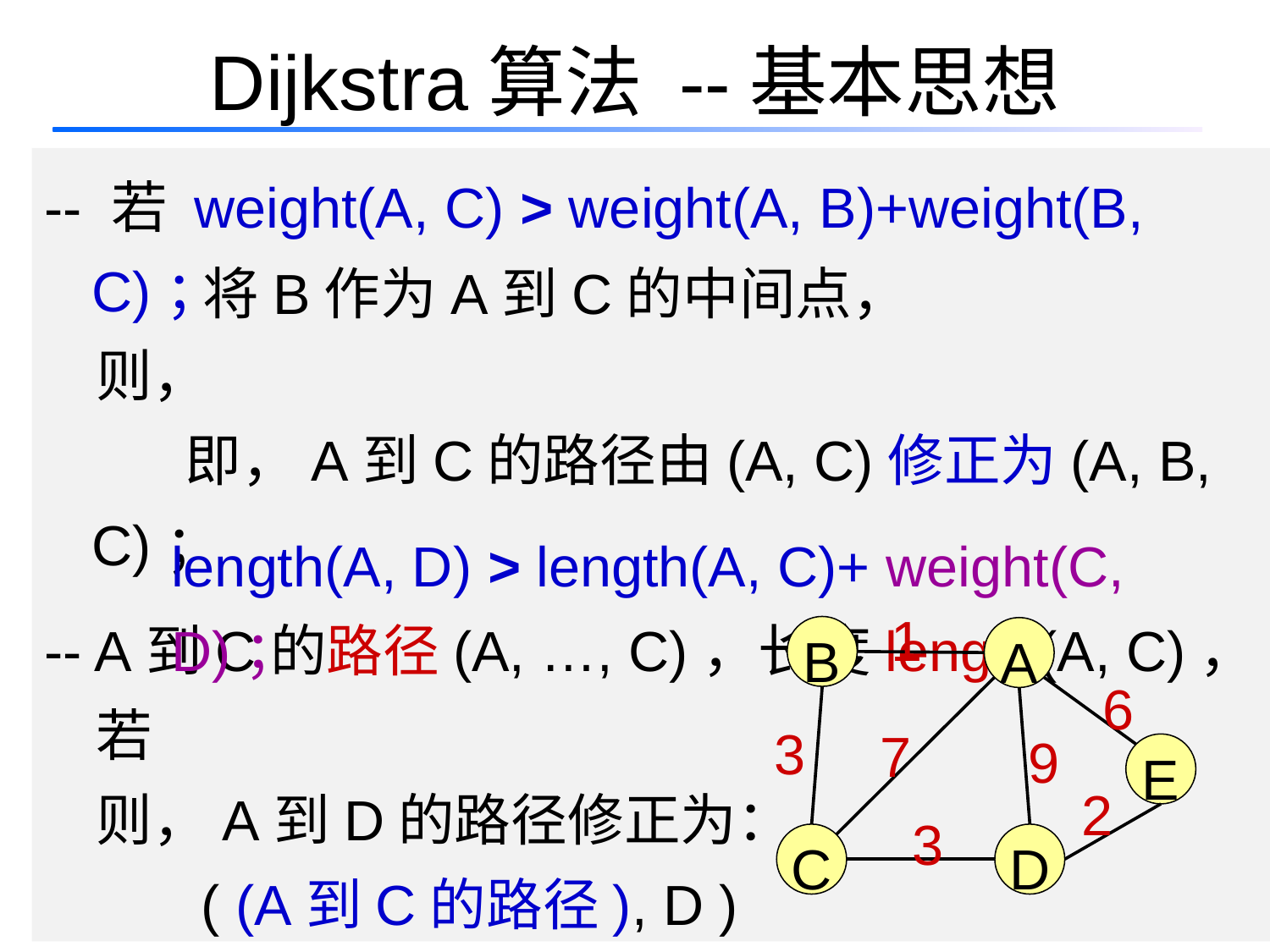

# Dijkstra算法 --基本思想

-- 若 weight(A, C) > weight(A, B)+weight(B, C)；
   则，
          即，A到C的路径由(A, C)修正为(A, B, C)；
-- A到C的路径(A, …, C)，长度length(A, C)，
   若
   则，A到D的路径修正为：
          ( (A到C的路径), D )

将B作为A到C的中间点，
length(A, D) > length(A, C)+ weight(C, D)；
1
B
A
6
3
7
9
E
2
3
C
D